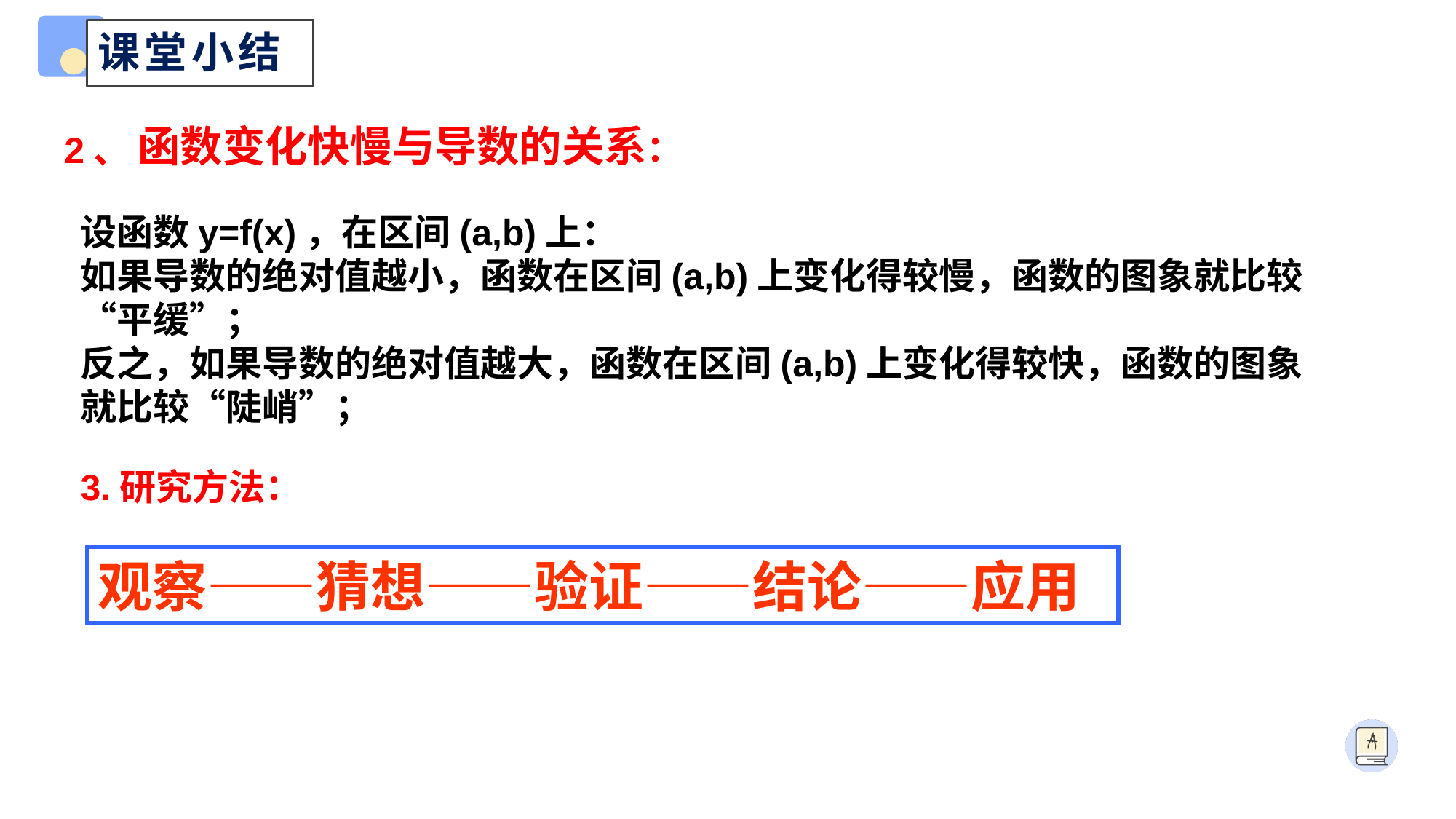

课堂小结
函数变化快慢与导数的关系：
2、
设函数y=f(x)，在区间(a,b)上：
如果导数的绝对值越小，函数在区间(a,b)上变化得较慢，函数的图象就比较“平缓”；
反之，如果导数的绝对值越大，函数在区间(a,b)上变化得较快，函数的图象就比较“陡峭”；
3.研究方法：
观察——猜想——验证——结论——应用